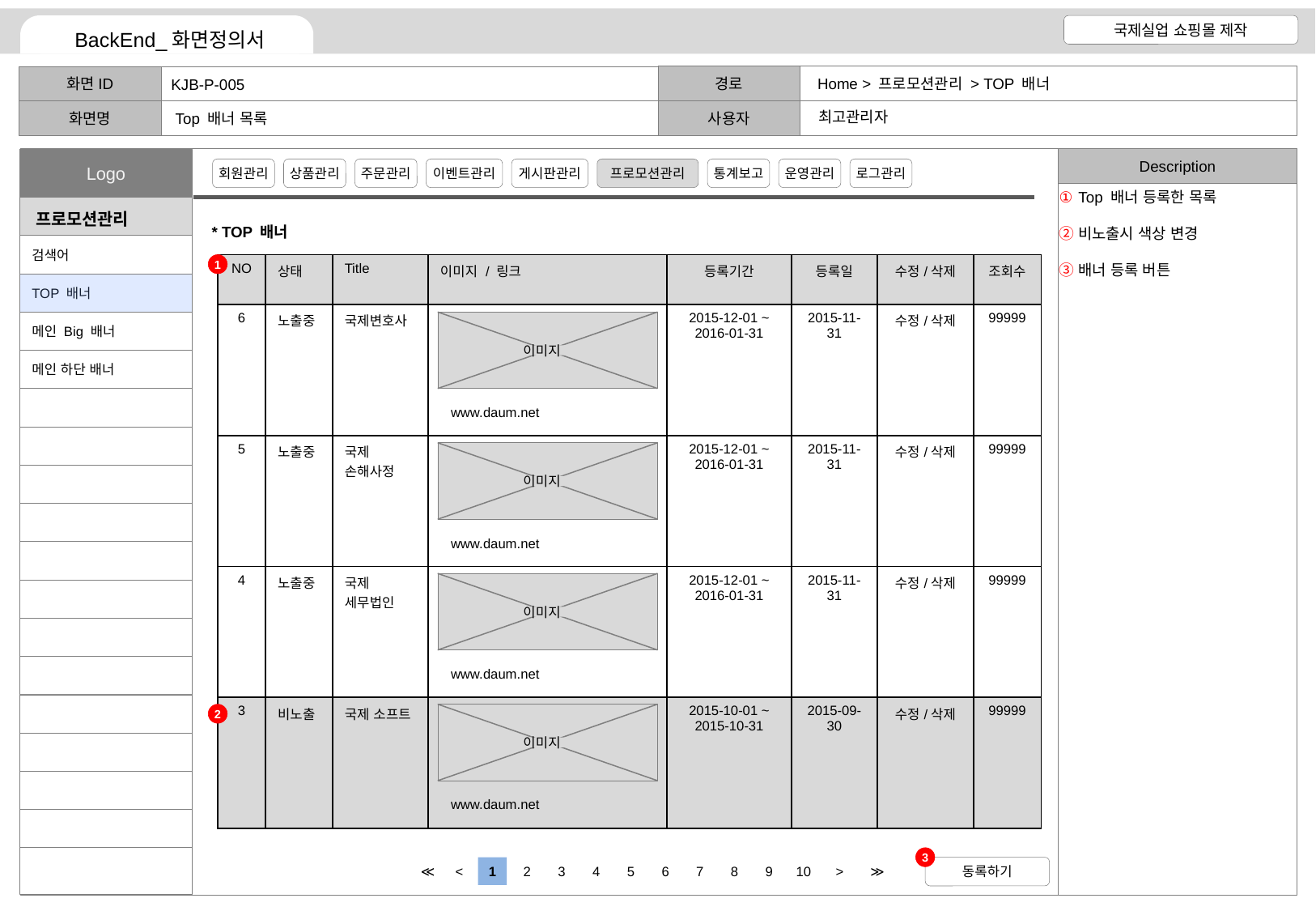

Home > 프로모션관리 > TOP 배너
KJB-P-005
최고관리자
Top 배너 목록
Top 배너 등록한 목록

비노출시 색상 변경

배너 등록 버튼
* TOP 배너
1
| NO | 상태 | Title | 이미지 / 링크 | 등록기간 | 등록일 | 수정/삭제 | 조회수 |
| --- | --- | --- | --- | --- | --- | --- | --- |
| 6 | 노출중 | 국제변호사 |  | 2015-12-01 ~ 2016-01-31 | 2015-11-31 | 수정/삭제 | 99999 |
| 5 | 노출중 | 국제 손해사정 |  | 2015-12-01 ~ 2016-01-31 | 2015-11-31 | 수정/삭제 | 99999 |
| 4 | 노출중 | 국제 세무법인 |  | 2015-12-01 ~ 2016-01-31 | 2015-11-31 | 수정/삭제 | 99999 |
| 3 | 비노출 | 국제 소프트 |  | 2015-10-01 ~ 2015-10-31 | 2015-09-30 | 수정/삭제 | 99999 |

이미지
www.daum.net

이미지
www.daum.net

이미지
www.daum.net
2

이미지
www.daum.net
3
≪
<
1
2
3
4
5
6
7
8
9
10
>
≫
동록하기